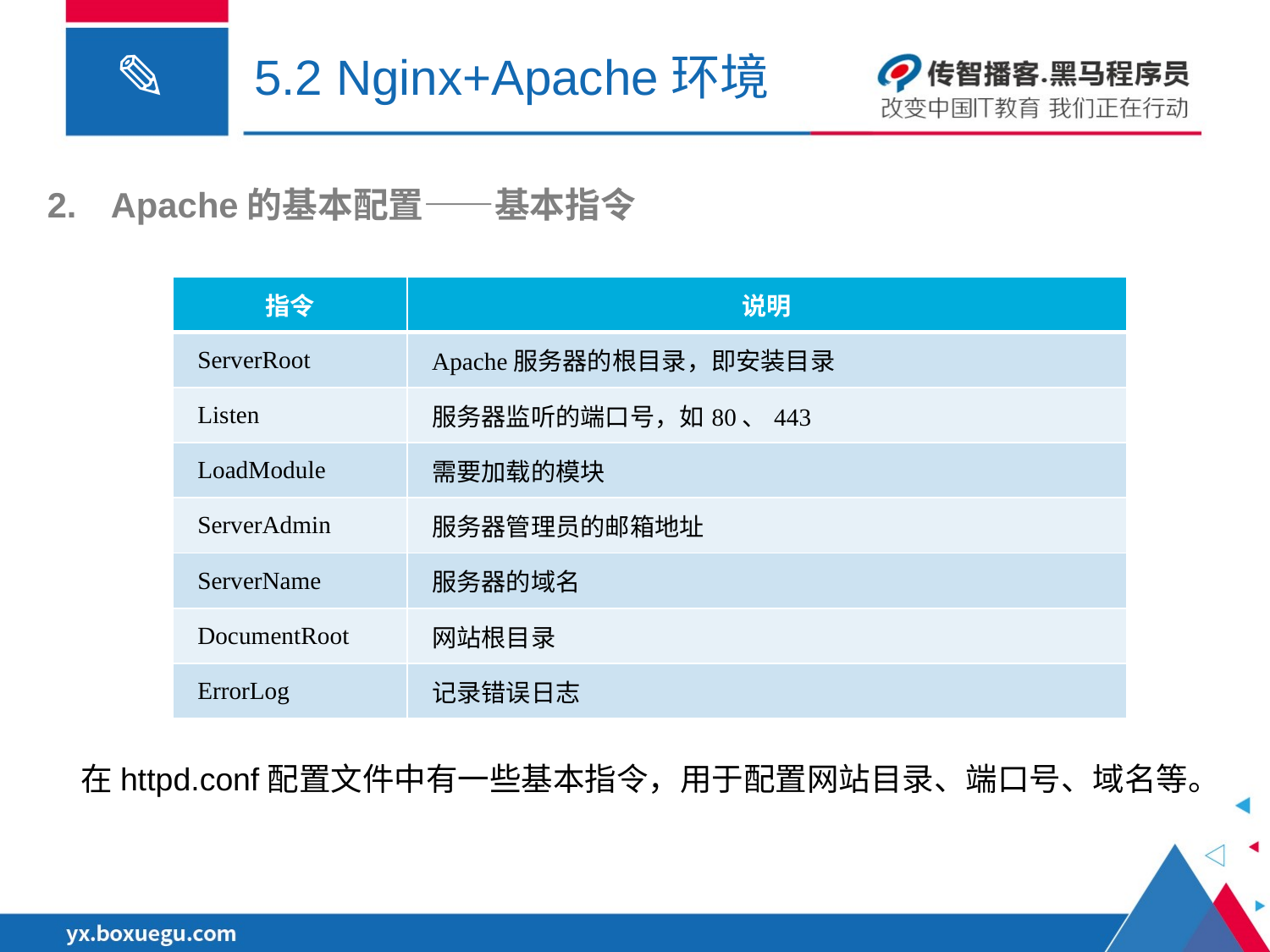

# 5.2 Nginx+Apache环境
Apache的基本配置——基本指令
| 指令 | 说明 |
| --- | --- |
| ServerRoot | Apache服务器的根目录，即安装目录 |
| Listen | 服务器监听的端口号，如80、443 |
| LoadModule | 需要加载的模块 |
| ServerAdmin | 服务器管理员的邮箱地址 |
| ServerName | 服务器的域名 |
| DocumentRoot | 网站根目录 |
| ErrorLog | 记录错误日志 |
在httpd.conf配置文件中有一些基本指令，用于配置网站目录、端口号、域名等。